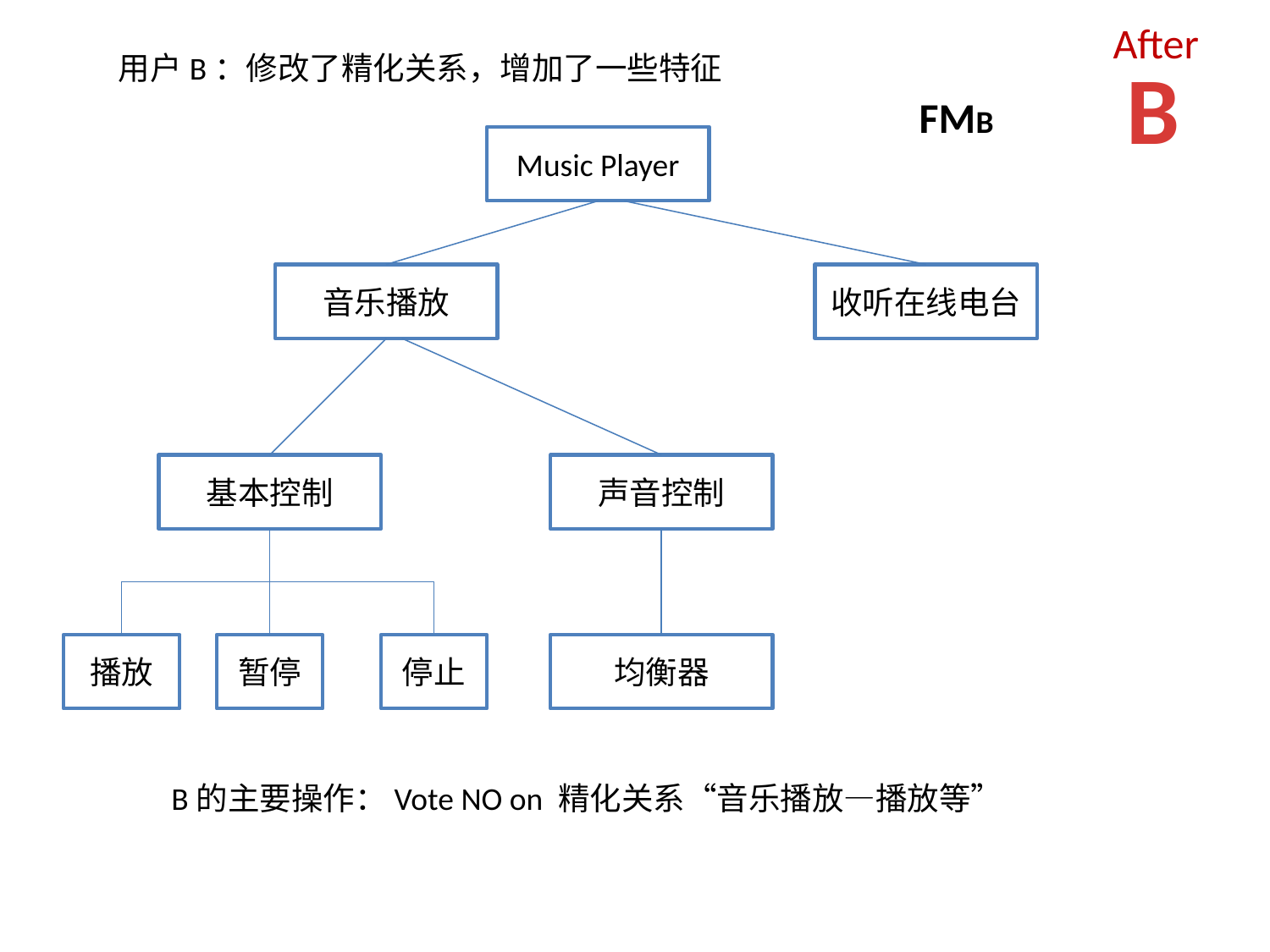

After
用户B：修改了精化关系，增加了一些特征
B
 FMB
Music Player
音乐播放
收听在线电台
基本控制
声音控制
播放
暂停
停止
均衡器
B的主要操作：Vote NO on 精化关系“音乐播放—播放等”